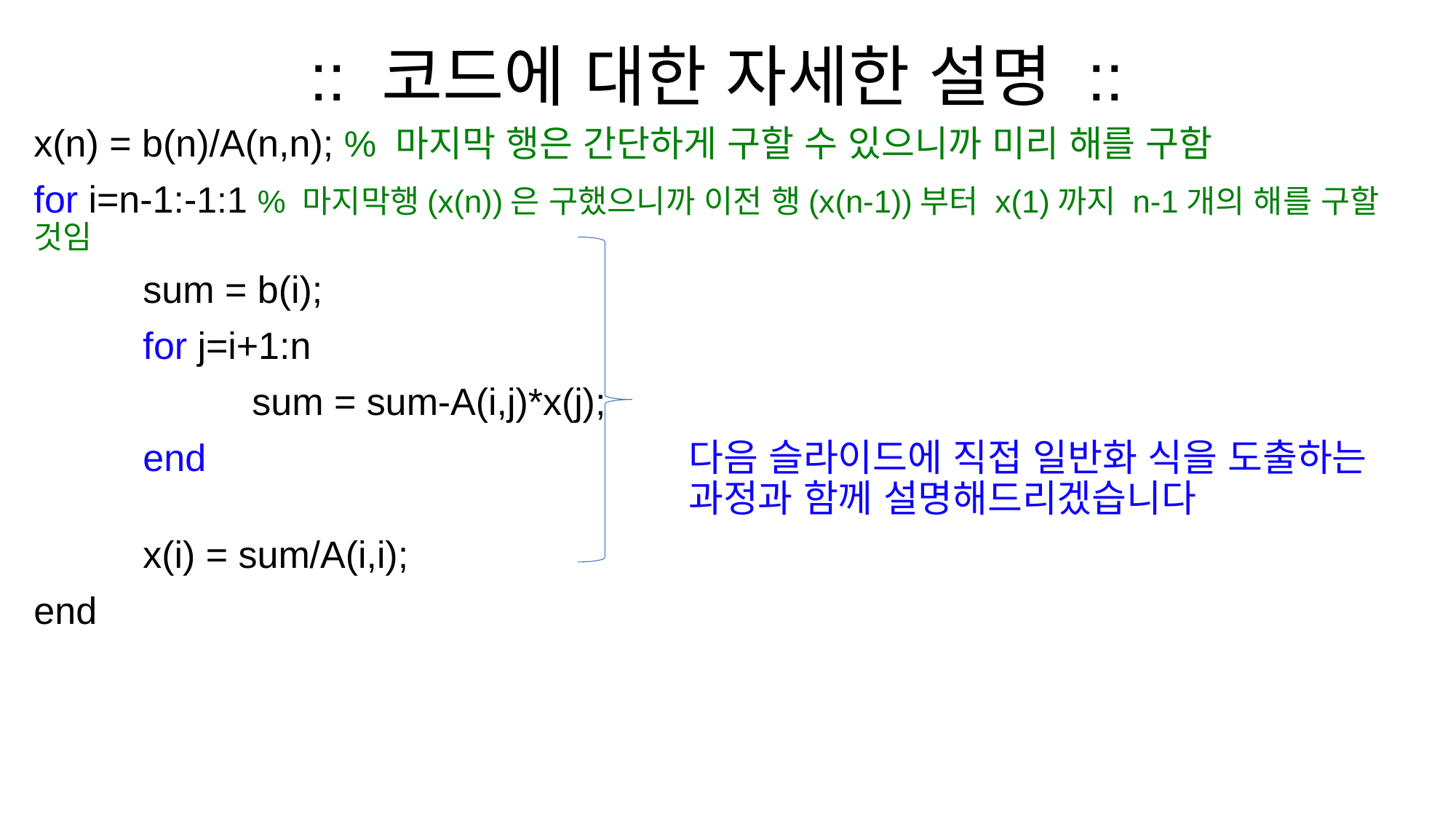

# :: 코드에 대한 자세한 설명 ::
x(n) = b(n)/A(n,n); % 마지막 행은 간단하게 구할 수 있으니까 미리 해를 구함
for i=n-1:-1:1 % 마지막행(x(n))은 구했으니까 이전 행(x(n-1))부터 x(1)까지 n-1개의 해를 구할 것임
	sum = b(i);
	for j=i+1:n
		sum = sum-A(i,j)*x(j);
	end					다음 슬라이드에 직접 일반화 식을 도출하는 						과정과 함께 설명해드리겠습니다
	x(i) = sum/A(i,i);
end